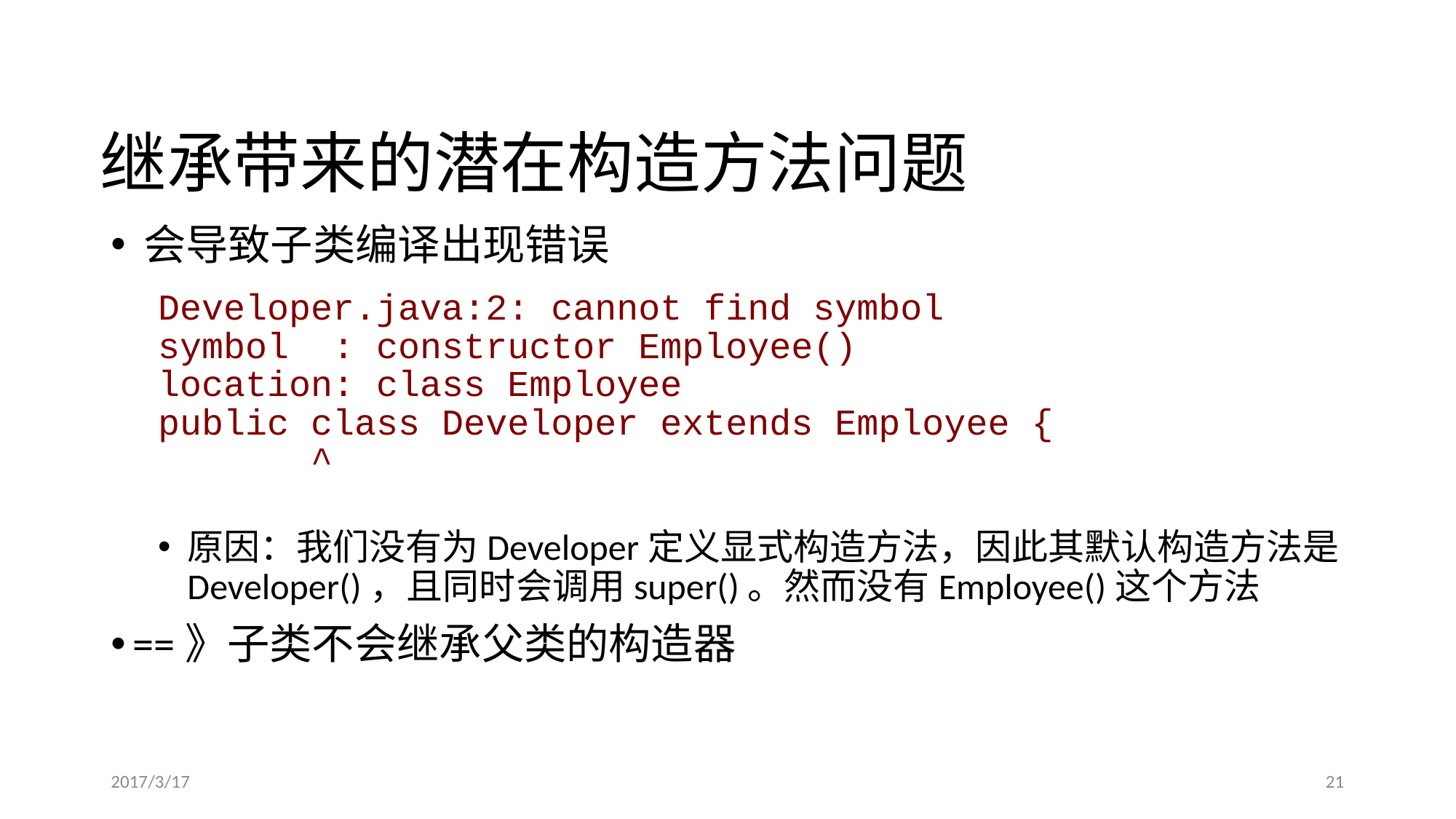

# 继承带来的潜在构造方法问题
会导致子类编译出现错误

Developer.java:2: cannot find symbol
symbol  : constructor Employee()
location: class Employee
public class Developer extends Employee {
       ^

原因：我们没有为Developer定义显式构造方法，因此其默认构造方法是Developer()，且同时会调用super()。然而没有Employee()这个方法
==》子类不会继承父类的构造器
2017/3/17
21